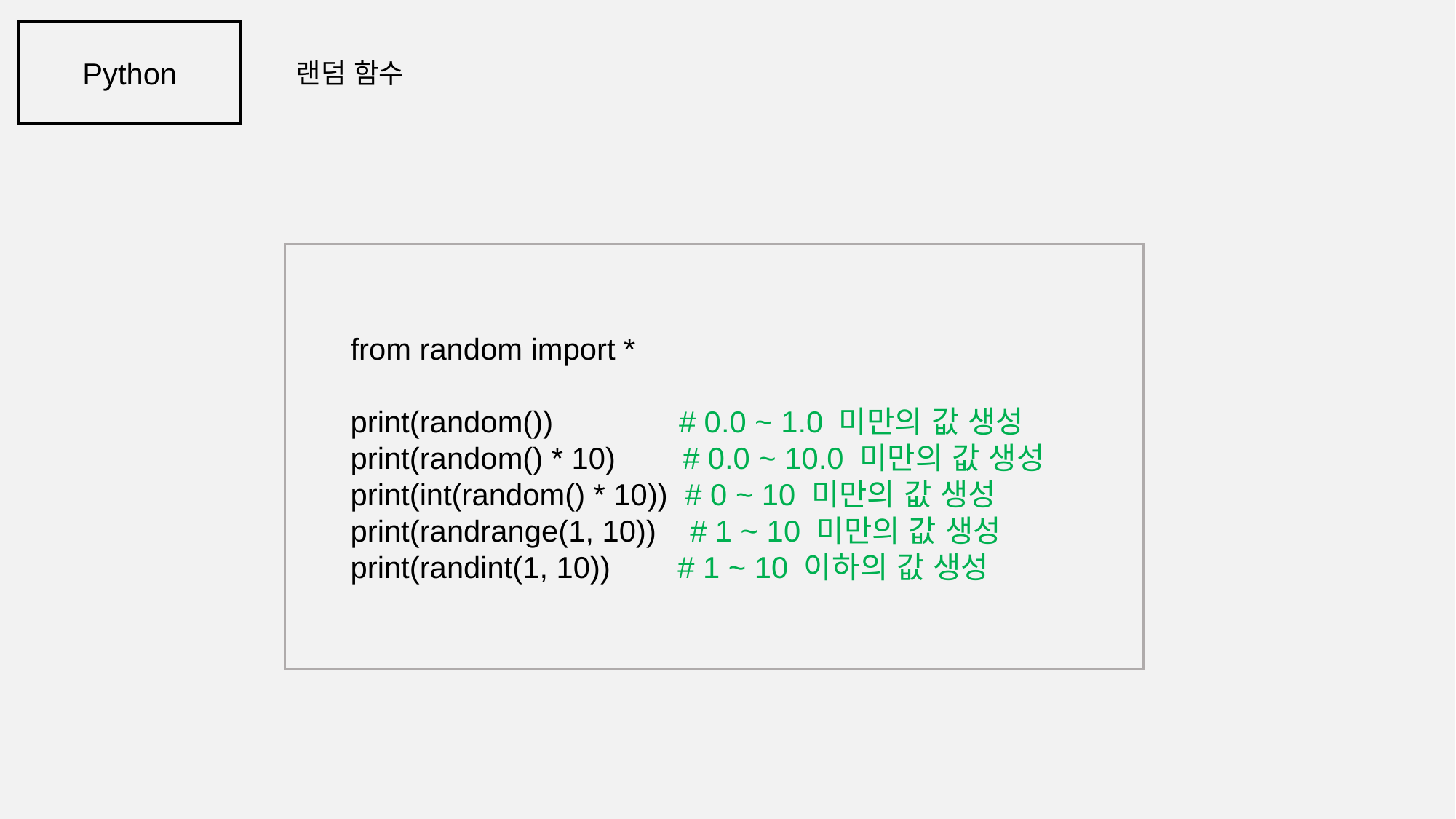

Python
랜덤 함수
from random import *

print(random())               # 0.0 ~ 1.0 미만의 값 생성
print(random() * 10)        # 0.0 ~ 10.0 미만의 값 생성
print(int(random() * 10))  # 0 ~ 10 미만의 값 생성
print(randrange(1, 10))    # 1 ~ 10 미만의 값 생성
print(randint(1, 10))        # 1 ~ 10 이하의 값 생성
   '"